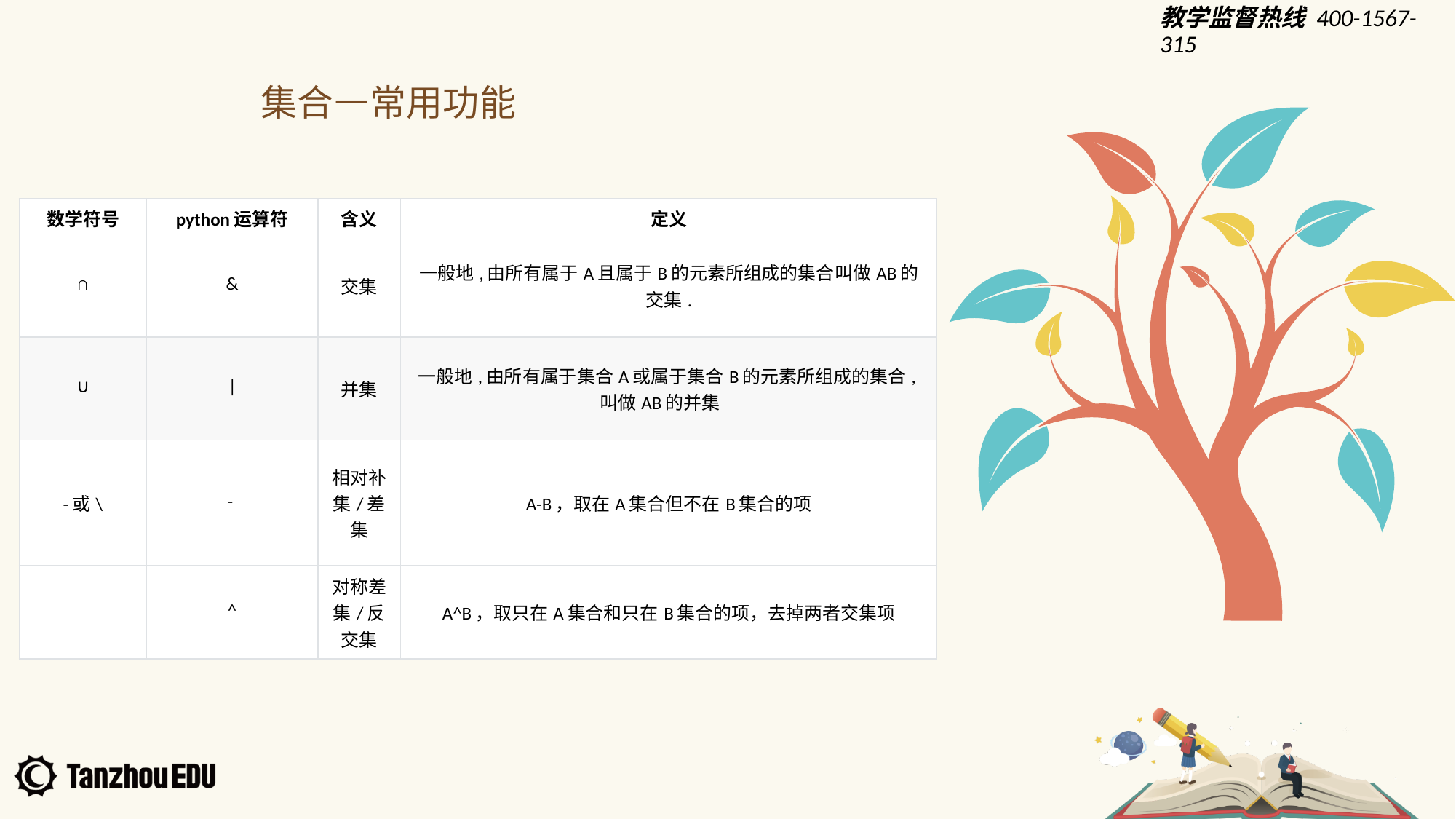

集合—常用功能

| 数学符号 | python运算符 | 含义 | 定义 |
| --- | --- | --- | --- |
| ∩ | & | 交集 | 一般地,由所有属于A且属于B的元素所组成的集合叫做AB的交集. |
| ∪ | | | 并集 | 一般地,由所有属于集合A或属于集合B的元素所组成的集合,叫做AB的并集 |
| -或\ | - | 相对补集/差集 | A-B，取在A集合但不在B集合的项 |
|  | ^ | 对称差集/反交集 | A^B，取只在A集合和只在B集合的项，去掉两者交集项 |